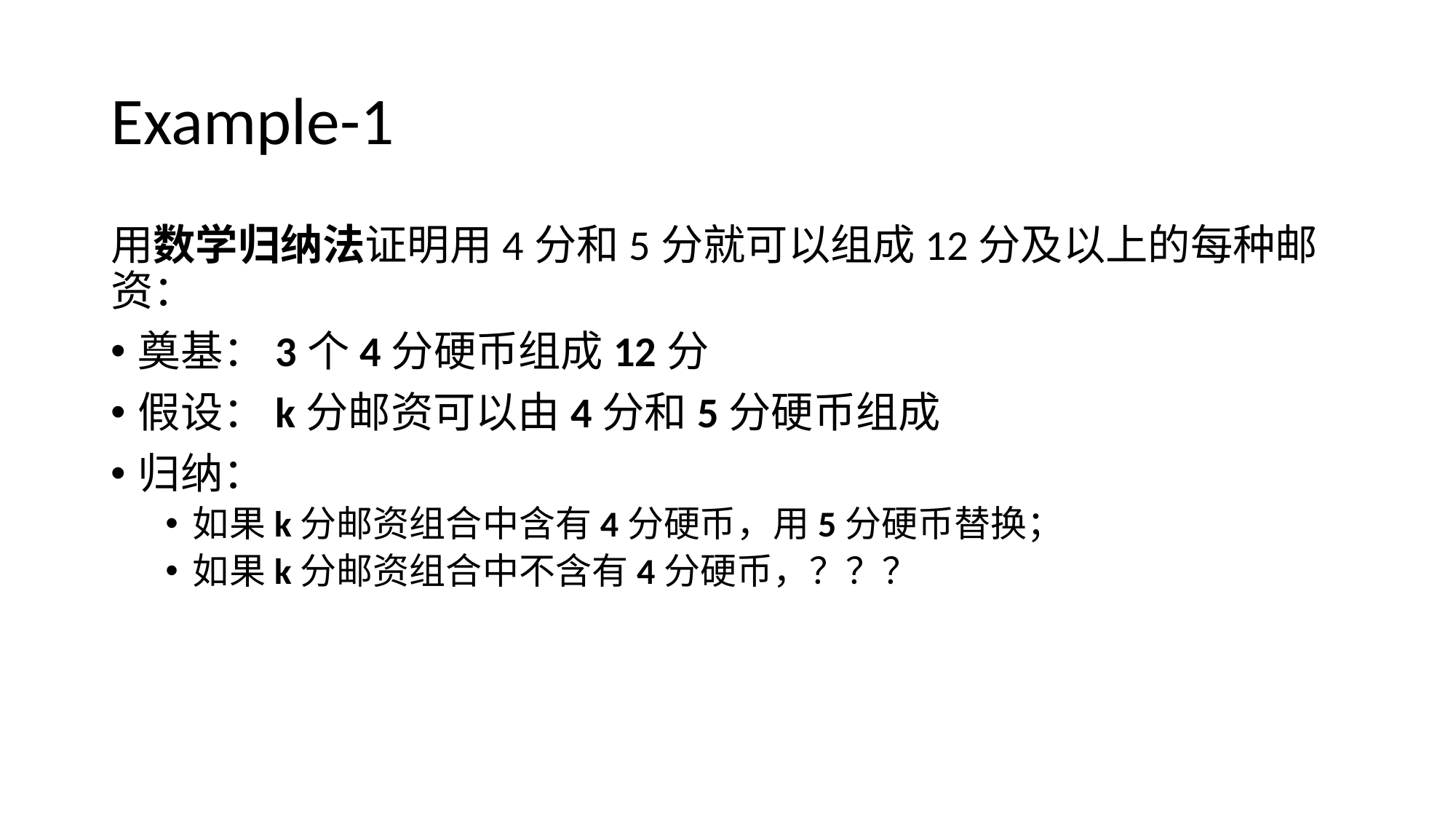

# Example-1
用数学归纳法证明用4分和5分就可以组成12分及以上的每种邮资：
奠基：3个4分硬币组成12分
假设：k分邮资可以由4分和5分硬币组成
归纳：
如果k分邮资组合中含有4分硬币，用5分硬币替换；
如果k分邮资组合中不含有4分硬币，？？？